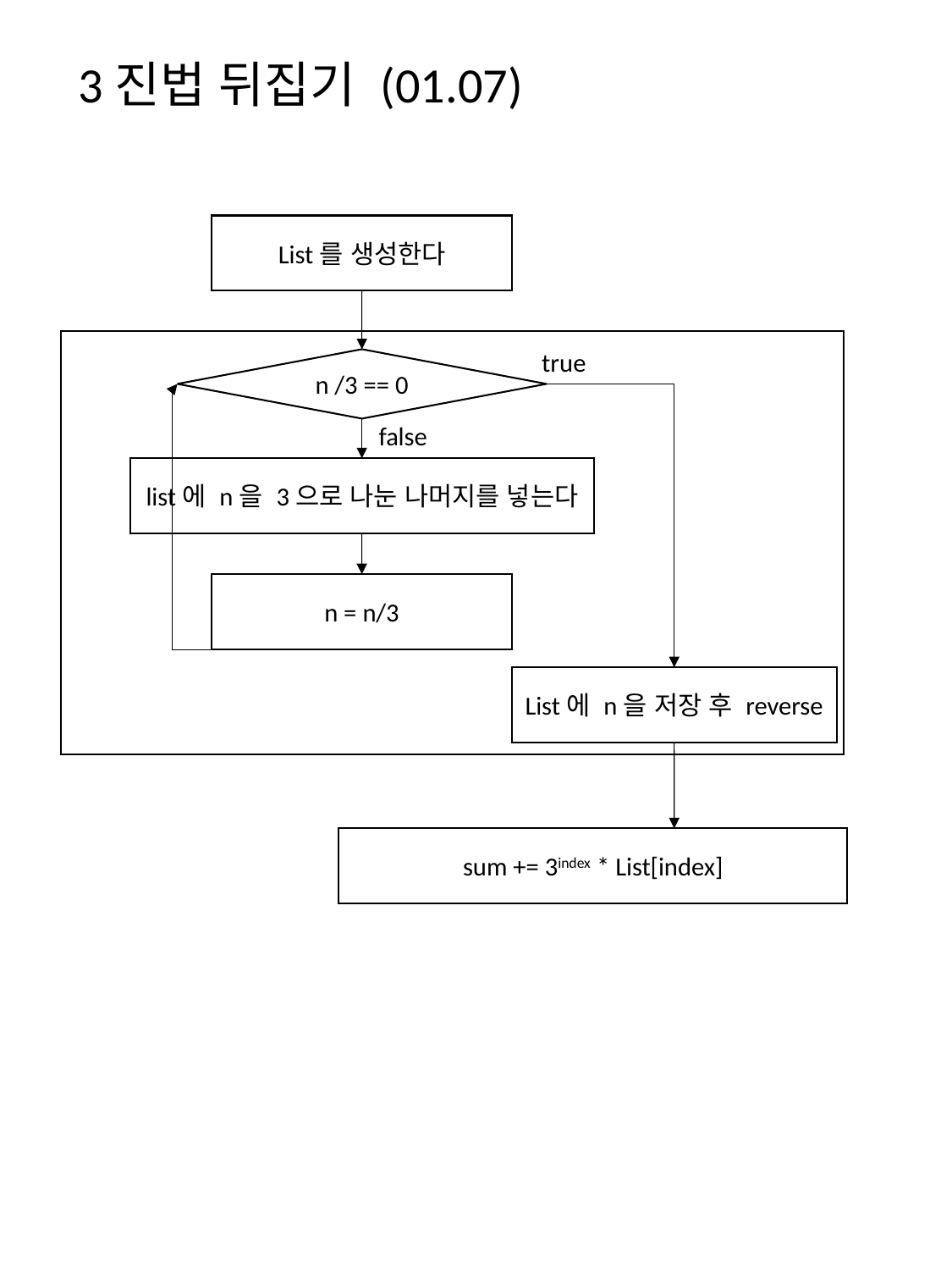

# 3진법 뒤집기 (01.07)
List를 생성한다

true
n /3 == 0
false
list에 n을 3으로 나눈 나머지를 넣는다
n = n/3
List에 n을 저장 후 reverse
sum += 3index * List[index]